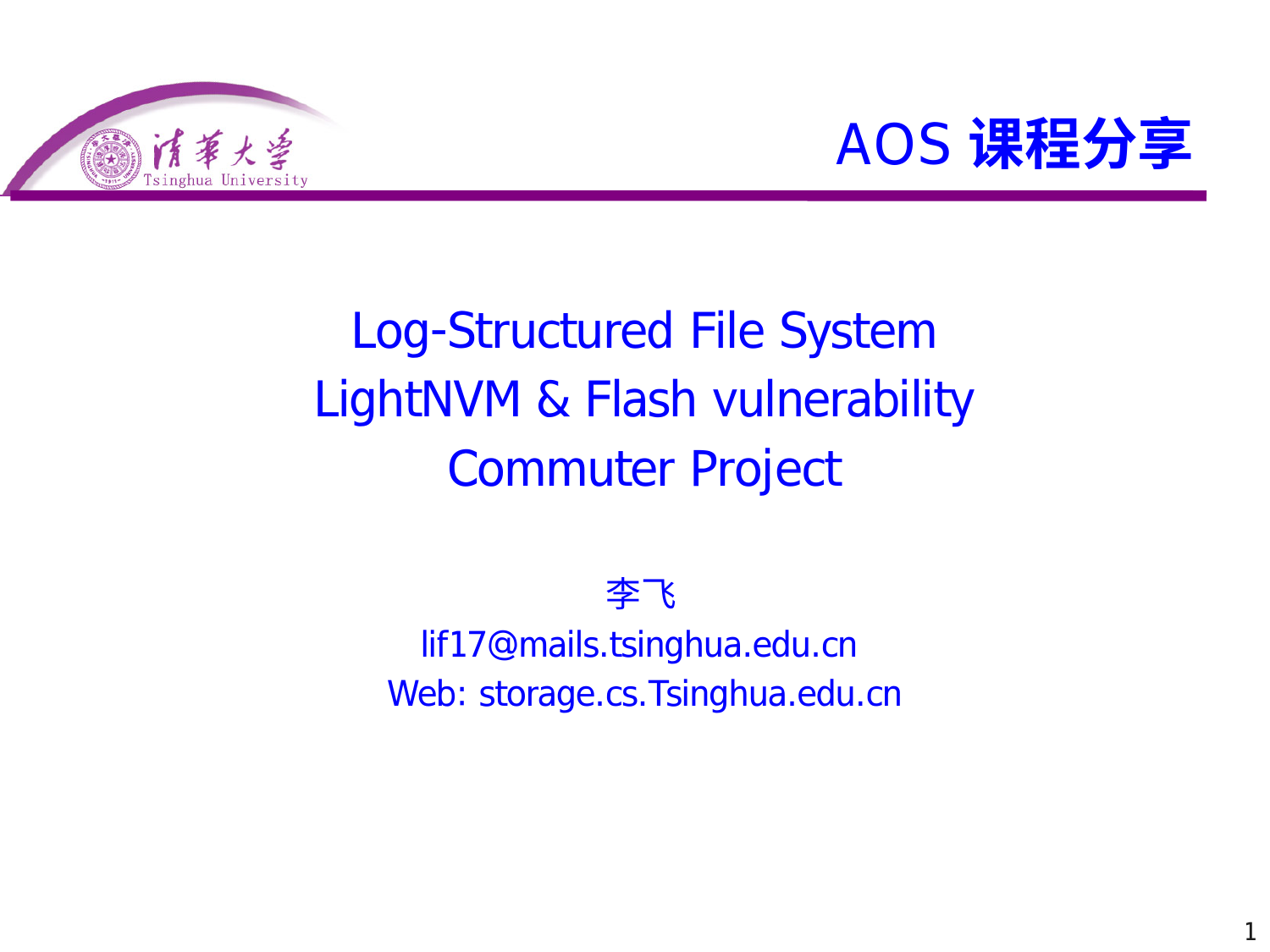

# AOS课程分享
Log-Structured File System
LightNVM & Flash vulnerability
Commuter Project

李飞
lif17@mails.tsinghua.edu.cn
Web: storage.cs.Tsinghua.edu.cn

1